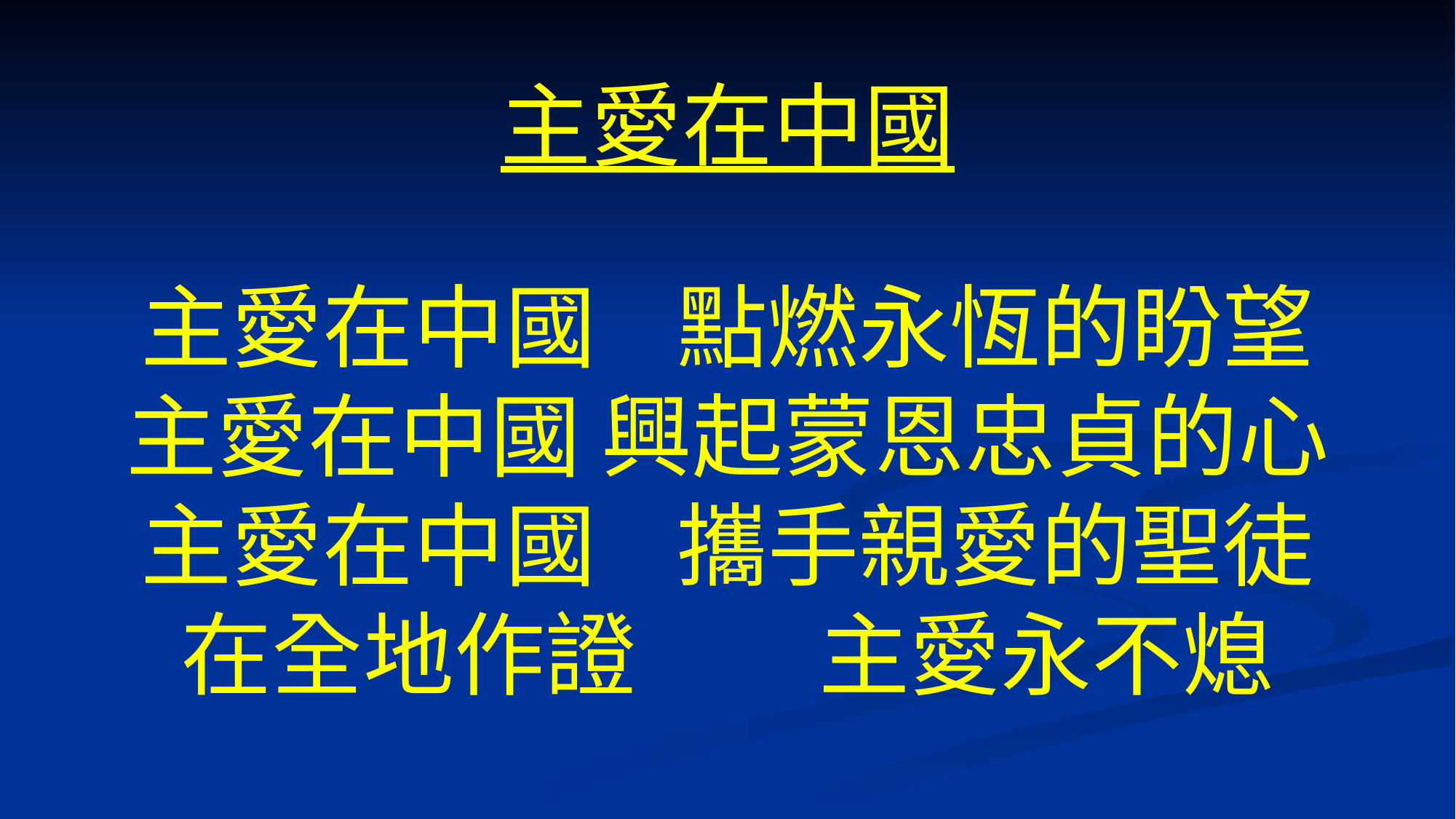

主愛在中國

主愛在中國    點燃永恆的盼望
主愛在中國 興起蒙恩忠貞的心
主愛在中國    攜手親愛的聖徒
在全地作證         主愛永不熄